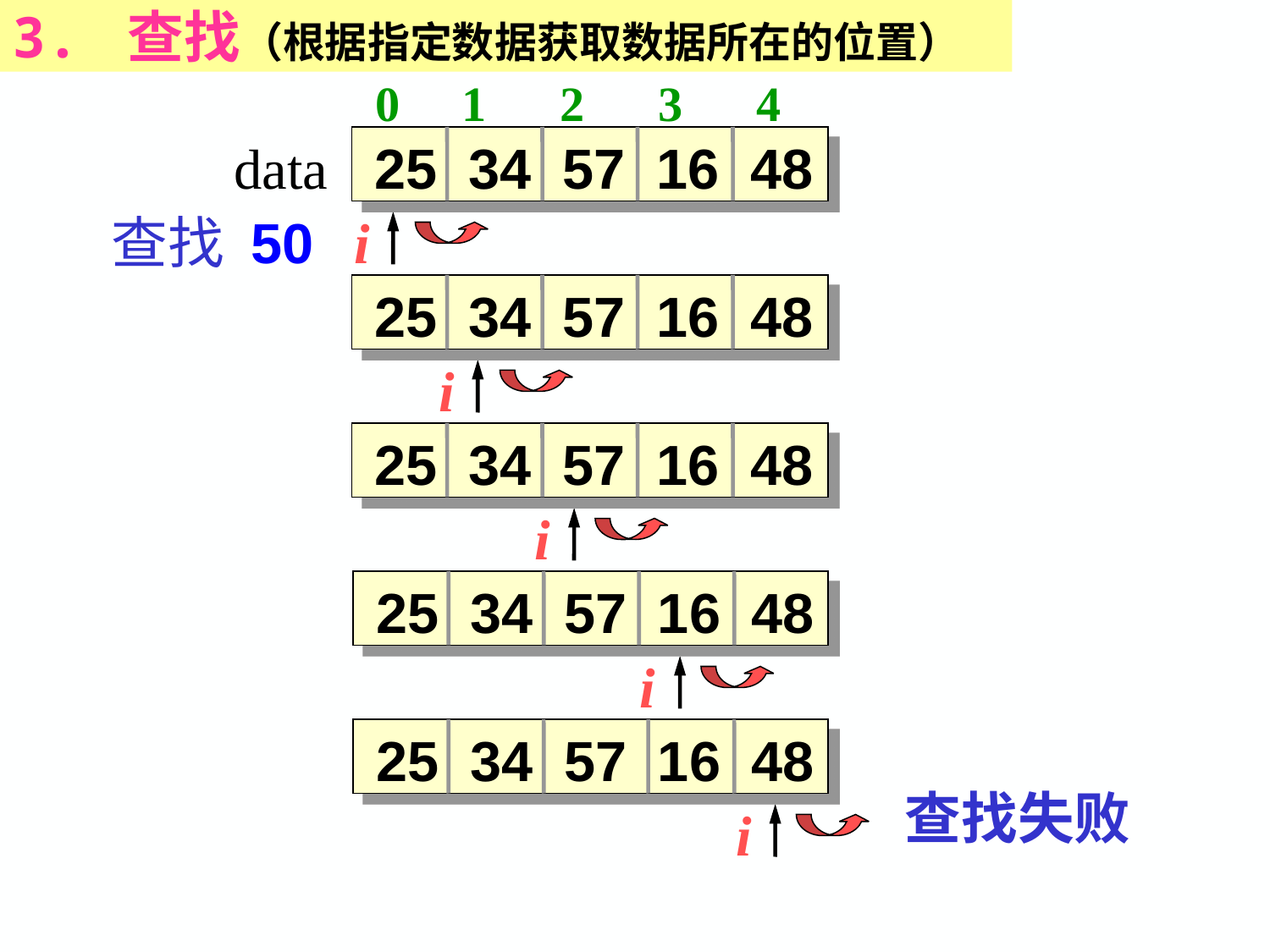

3. 查找（根据指定数据获取数据所在的位置）
0     1      2      3      4
data

25  34  57  16  48

查找 50
i

25  34  57  16  48

i

25  34  57  16  48

i

25  34  57  16  48

i

25  34  57  16  48

查找失败
i